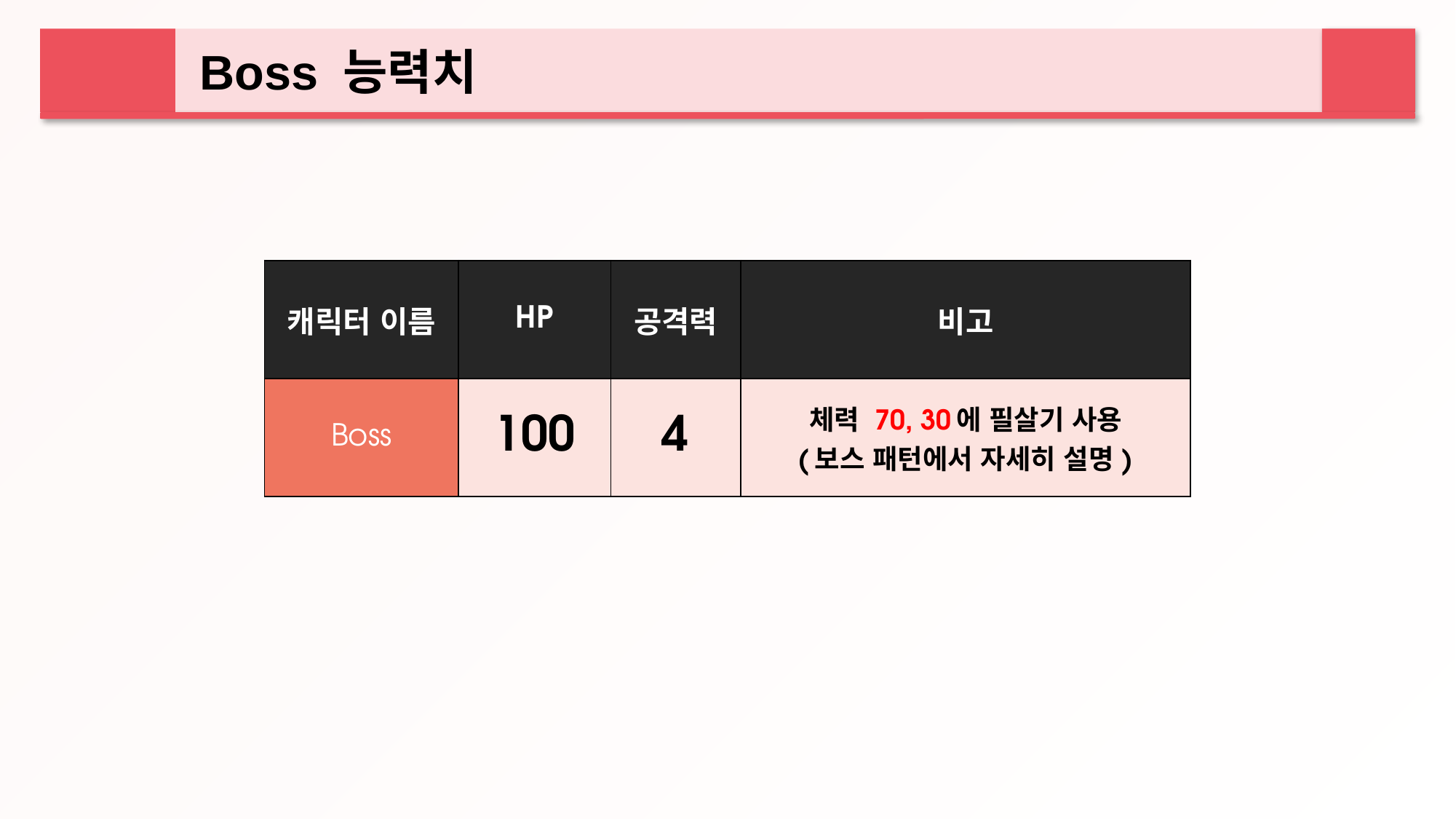

Boss 능력치

| 캐릭터 이름 | HP | 공격력 | 비고 |
| --- | --- | --- | --- |
| Boss | 100 | 4 | 체력 70, 30에 필살기 사용 (보스 패턴에서 자세히 설명) |